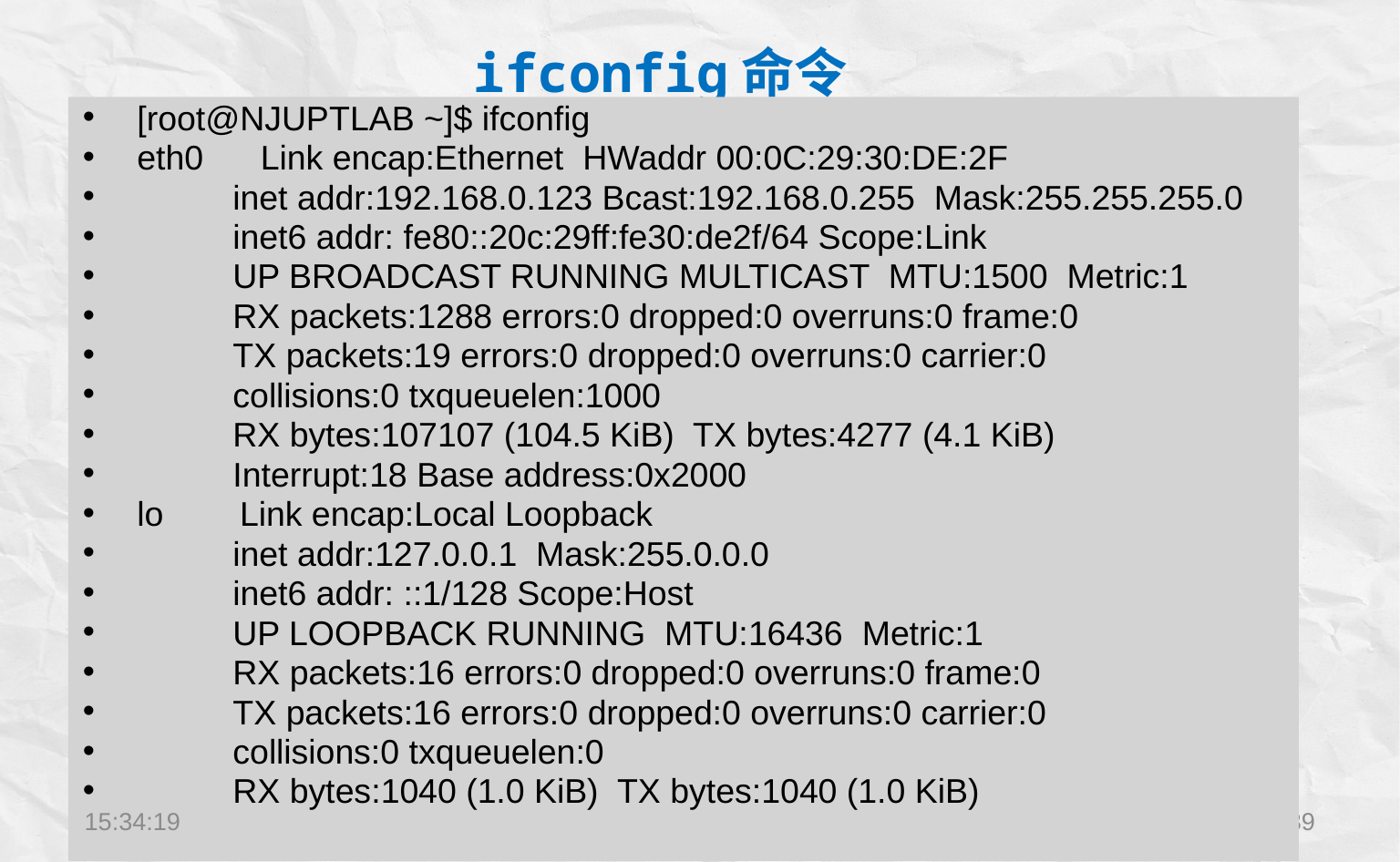

ifconfig命令
[root@NJUPTLAB ~]$ ifconfig
eth0      Link encap:Ethernet  HWaddr 00:0C:29:30:DE:2F
          inet addr:192.168.0.123 Bcast:192.168.0.255  Mask:255.255.255.0
          inet6 addr: fe80::20c:29ff:fe30:de2f/64 Scope:Link
          UP BROADCAST RUNNING MULTICAST  MTU:1500  Metric:1
          RX packets:1288 errors:0 dropped:0 overruns:0 frame:0
          TX packets:19 errors:0 dropped:0 overruns:0 carrier:0
          collisions:0 txqueuelen:1000
          RX bytes:107107 (104.5 KiB)  TX bytes:4277 (4.1 KiB)
          Interrupt:18 Base address:0x2000
lo        Link encap:Local Loopback
          inet addr:127.0.0.1  Mask:255.0.0.0
          inet6 addr: ::1/128 Scope:Host
          UP LOOPBACK RUNNING  MTU:16436  Metric:1
          RX packets:16 errors:0 dropped:0 overruns:0 frame:0
          TX packets:16 errors:0 dropped:0 overruns:0 carrier:0
          collisions:0 txqueuelen:0
          RX bytes:1040 (1.0 KiB)  TX bytes:1040 (1.0 KiB)
【功能说明】：查看或者设置网络设备
【命令格式】：ifconfig [网络设备]
ifconfig网络设备[IP地址] [netmask<子网掩码>]
15:34:19
39